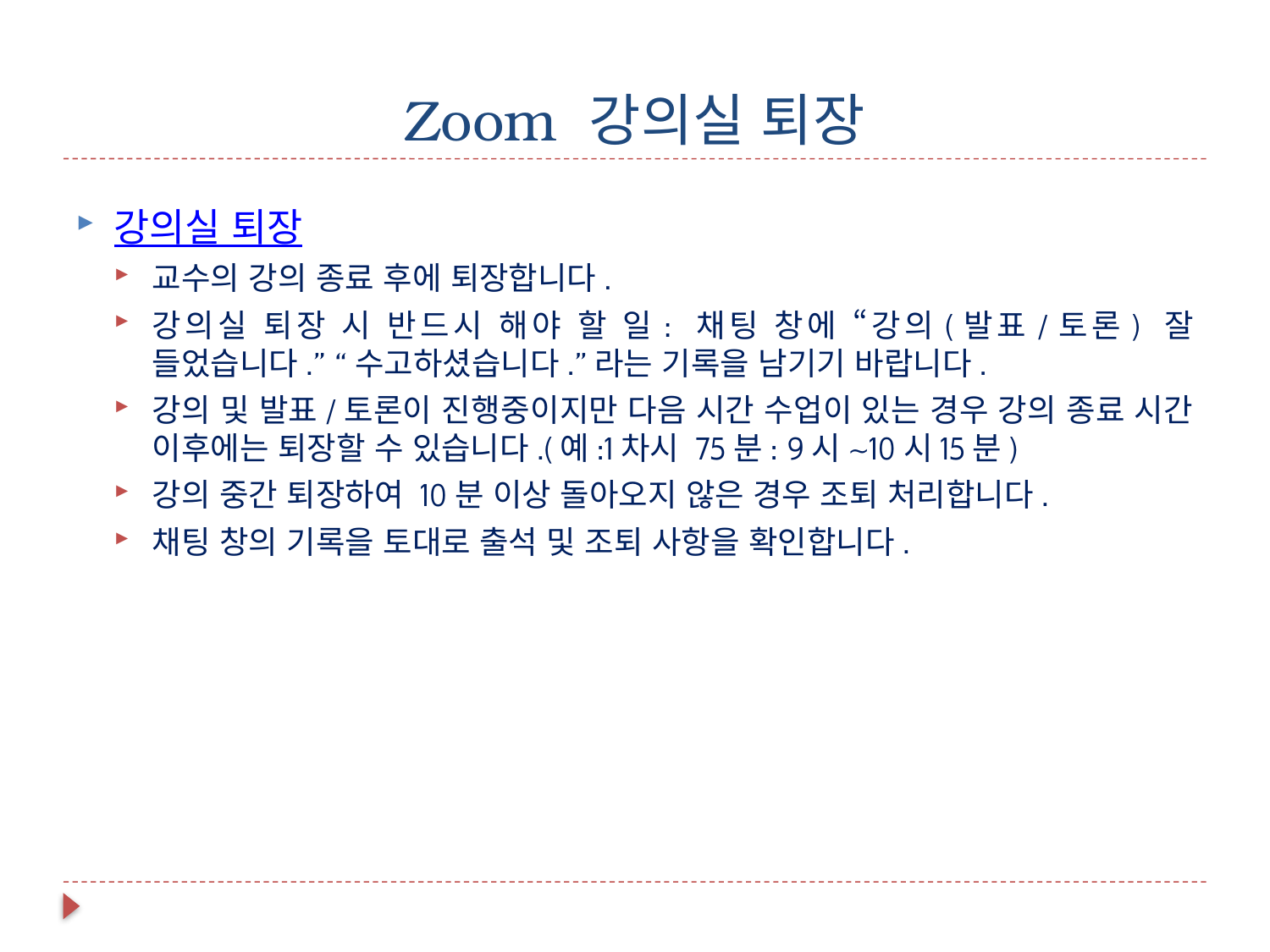

# Zoom 강의실 퇴장

강의실 퇴장
교수의 강의 종료 후에 퇴장합니다.
강의실 퇴장 시 반드시 해야 할 일: 채팅 창에 “강의(발표/토론) 잘 들었습니다.” “수고하셨습니다.”라는 기록을 남기기 바랍니다.
강의 및 발표/토론이 진행중이지만 다음 시간 수업이 있는 경우 강의 종료 시간 이후에는 퇴장할 수 있습니다.(예:1차시 75분: 9시~10시15분)
강의 중간 퇴장하여 10분 이상 돌아오지 않은 경우 조퇴 처리합니다.
채팅 창의 기록을 토대로 출석 및 조퇴 사항을 확인합니다.